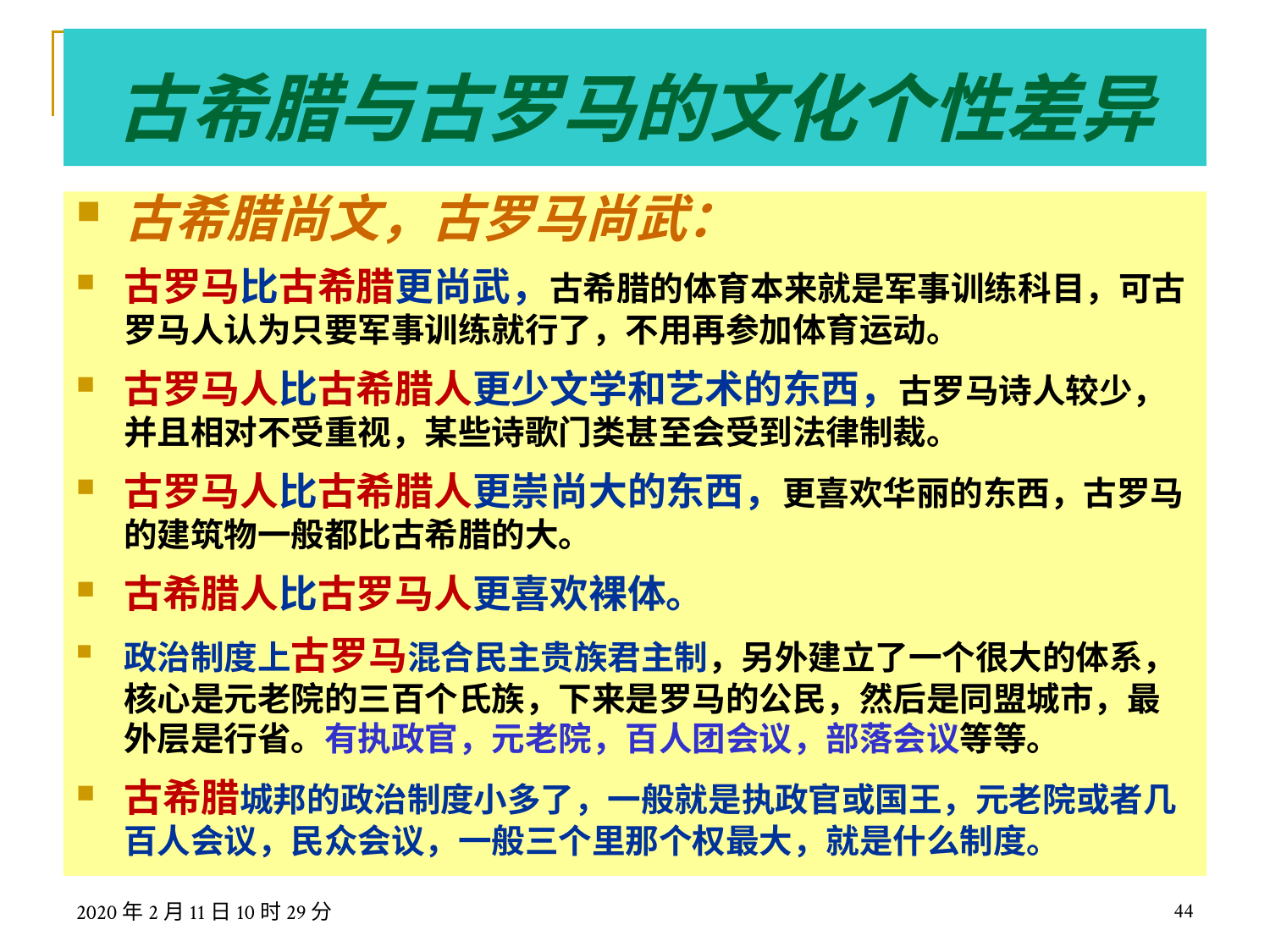

# 古希腊与古罗马的文化个性差异
古希腊尚文，古罗马尚武：
古罗马比古希腊更尚武，古希腊的体育本来就是军事训练科目，可古罗马人认为只要军事训练就行了，不用再参加体育运动。
古罗马人比古希腊人更少文学和艺术的东西，古罗马诗人较少，并且相对不受重视，某些诗歌门类甚至会受到法律制裁。
古罗马人比古希腊人更崇尚大的东西，更喜欢华丽的东西，古罗马的建筑物一般都比古希腊的大。
古希腊人比古罗马人更喜欢裸体。
政治制度上古罗马混合民主贵族君主制，另外建立了一个很大的体系，核心是元老院的三百个氏族，下来是罗马的公民，然后是同盟城市，最外层是行省。有执政官，元老院，百人团会议，部落会议等等。
古希腊城邦的政治制度小多了，一般就是执政官或国王，元老院或者几百人会议，民众会议，一般三个里那个权最大，就是什么制度。
2020年2月11日10时29分
44